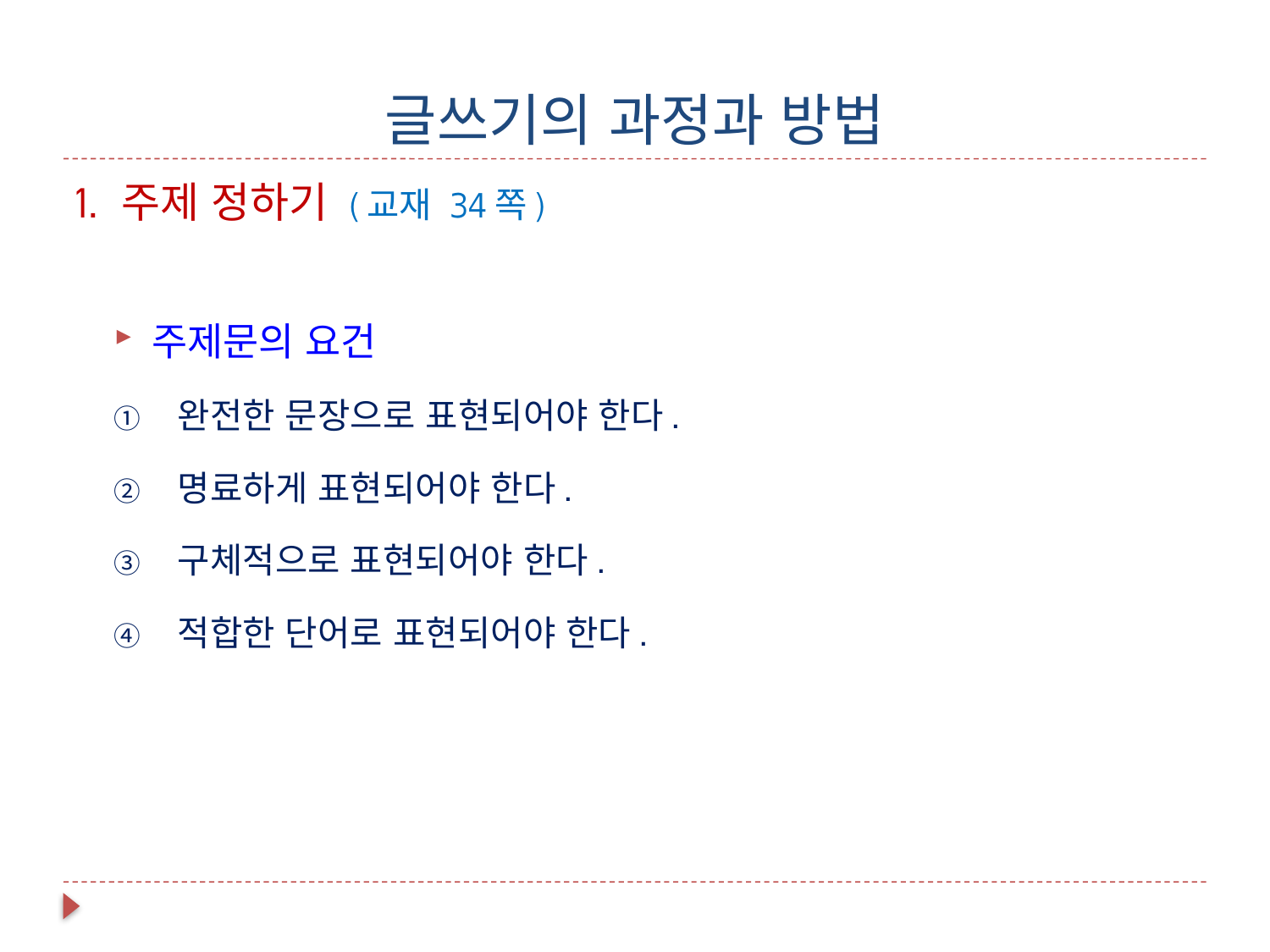

# 글쓰기의 과정과 방법
1. 주제 정하기 (교재 34쪽)

주제문의 요건
완전한 문장으로 표현되어야 한다.
명료하게 표현되어야 한다.
구체적으로 표현되어야 한다.
적합한 단어로 표현되어야 한다.